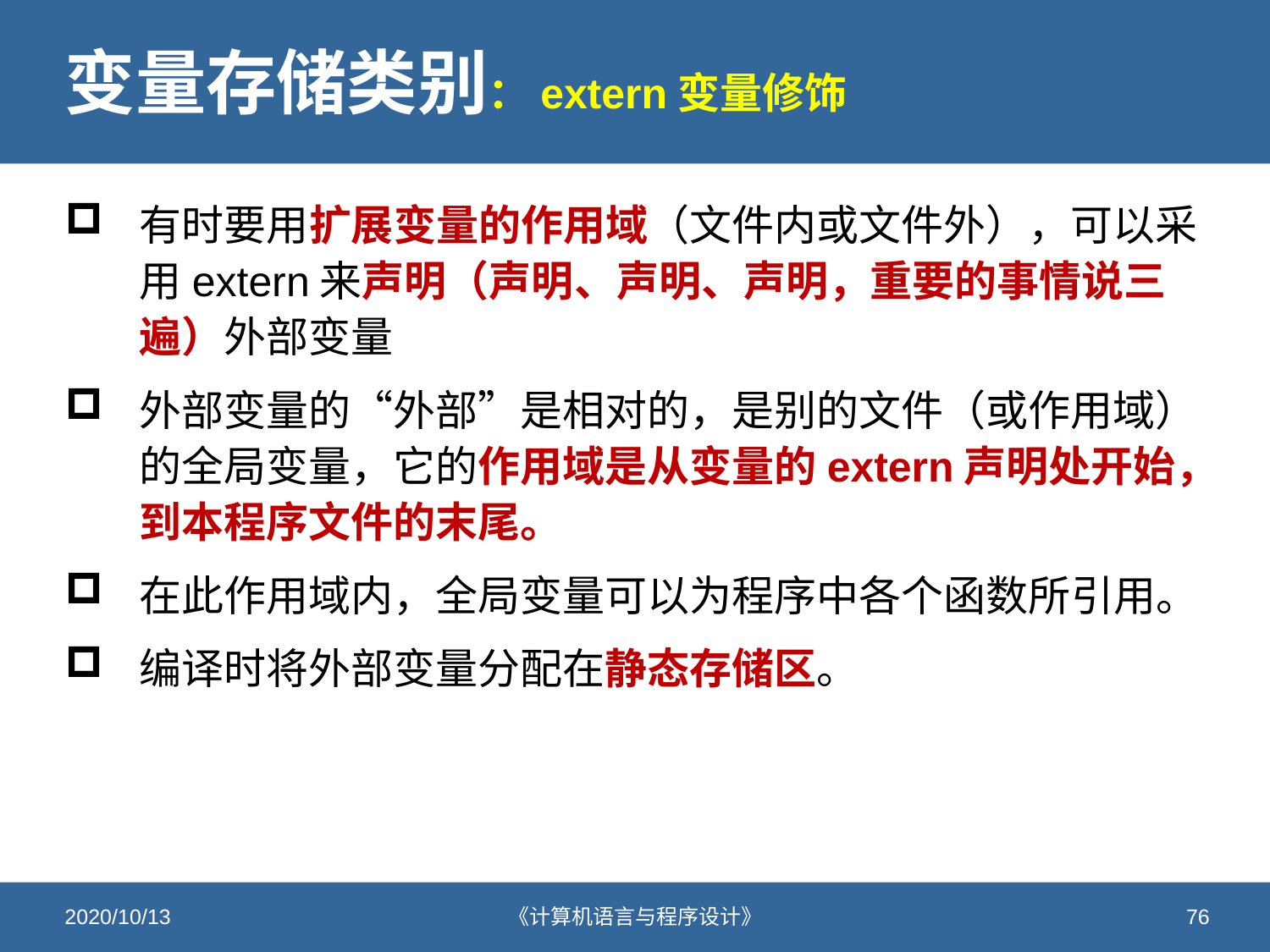

# 变量存储类别：extern变量修饰
有时要用扩展变量的作用域（文件内或文件外），可以采用extern来声明（声明、声明、声明，重要的事情说三遍）外部变量
外部变量的“外部”是相对的，是别的文件（或作用域）的全局变量，它的作用域是从变量的extern声明处开始，到本程序文件的末尾。
在此作用域内，全局变量可以为程序中各个函数所引用。
编译时将外部变量分配在静态存储区。

2020/10/13
《计算机语言与程序设计》
76